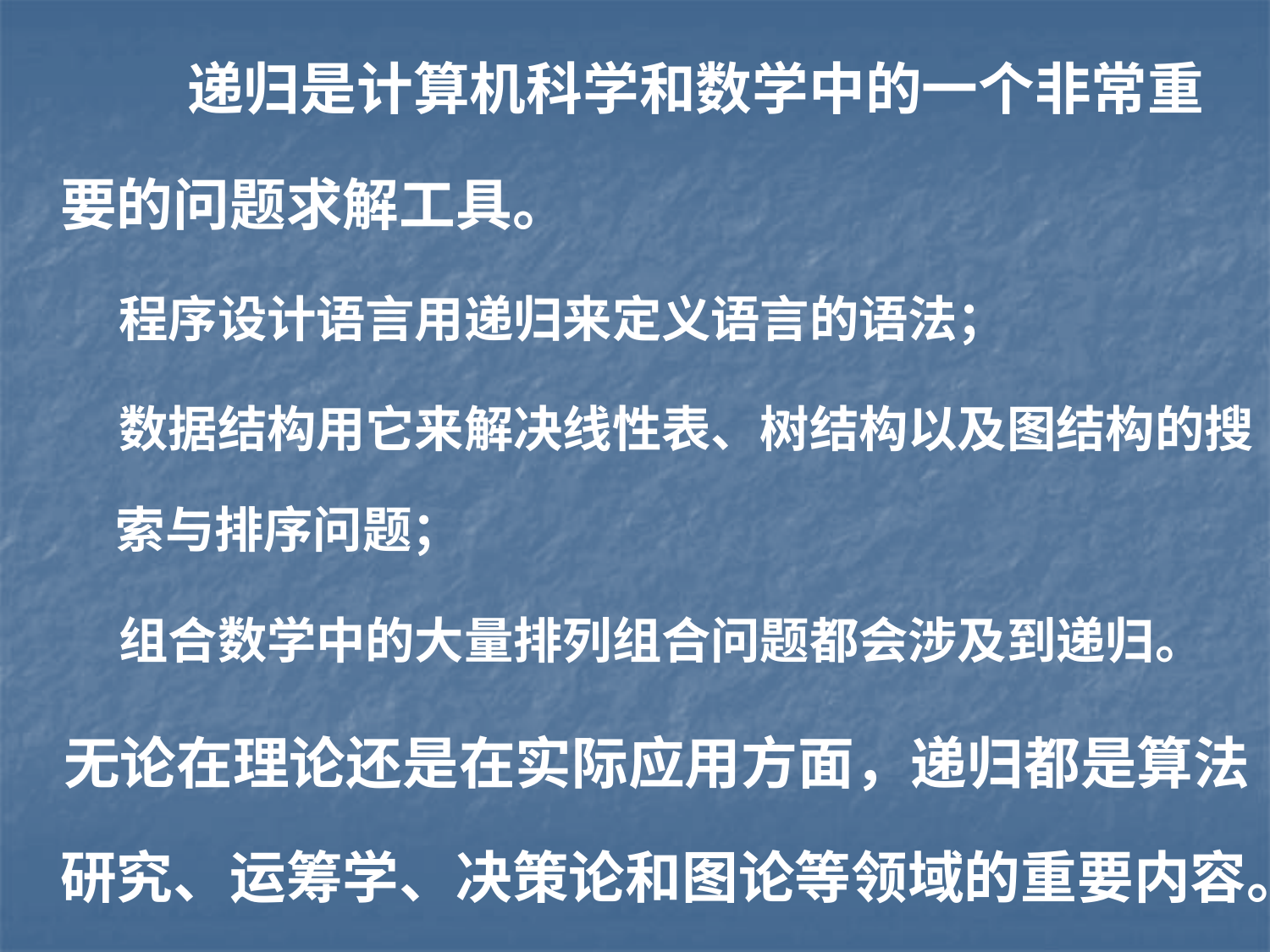

递归是计算机科学和数学中的一个非常重要的问题求解工具。
程序设计语言用递归来定义语言的语法；
数据结构用它来解决线性表、树结构以及图结构的搜索与排序问题；
组合数学中的大量排列组合问题都会涉及到递归。
无论在理论还是在实际应用方面，递归都是算法研究、运筹学、决策论和图论等领域的重要内容。